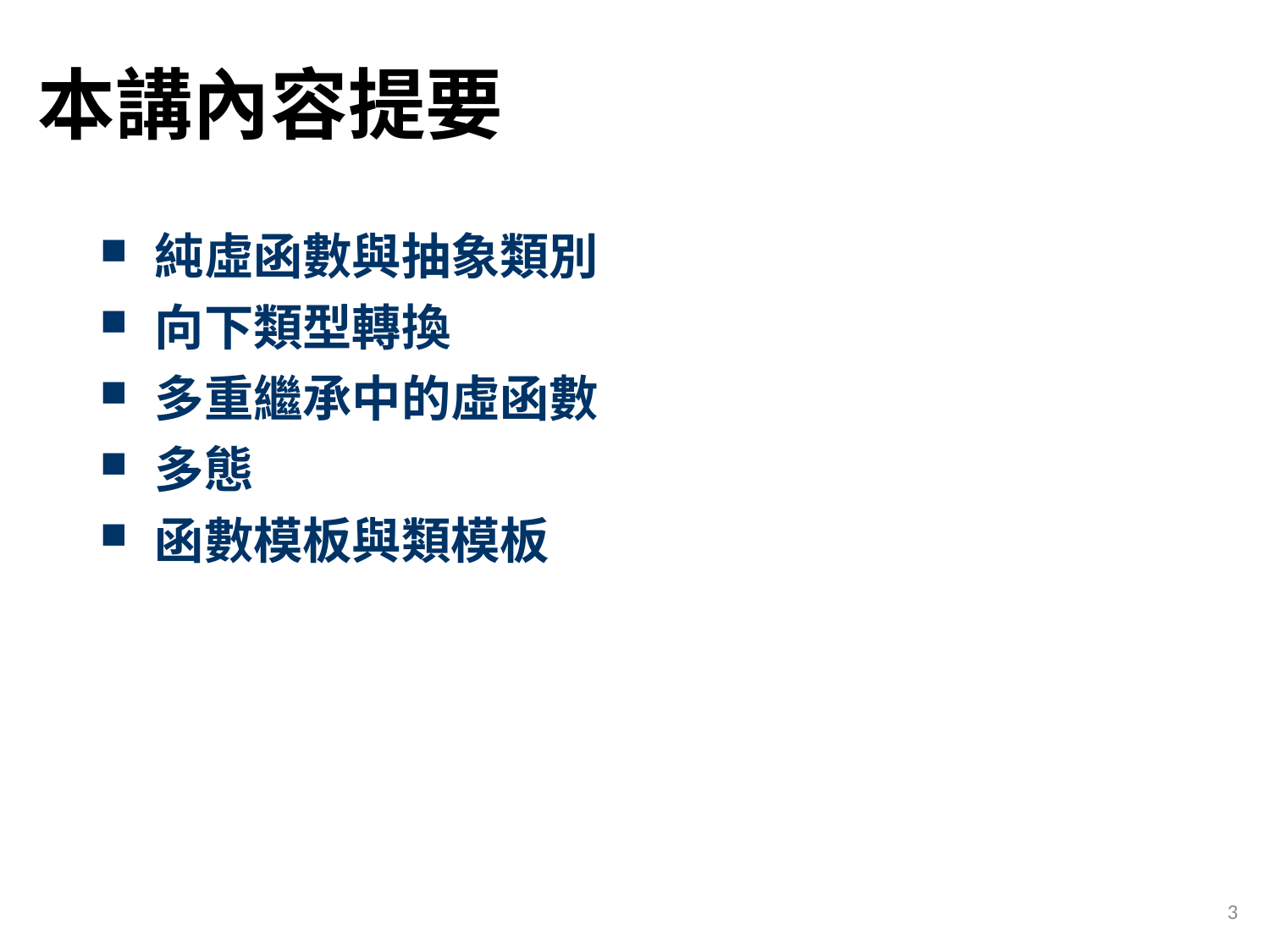

# 本講內容提要
 純虛函數與抽象類別
 向下類型轉換
 多重繼承中的虛函數
 多態
 函數模板與類模板
3